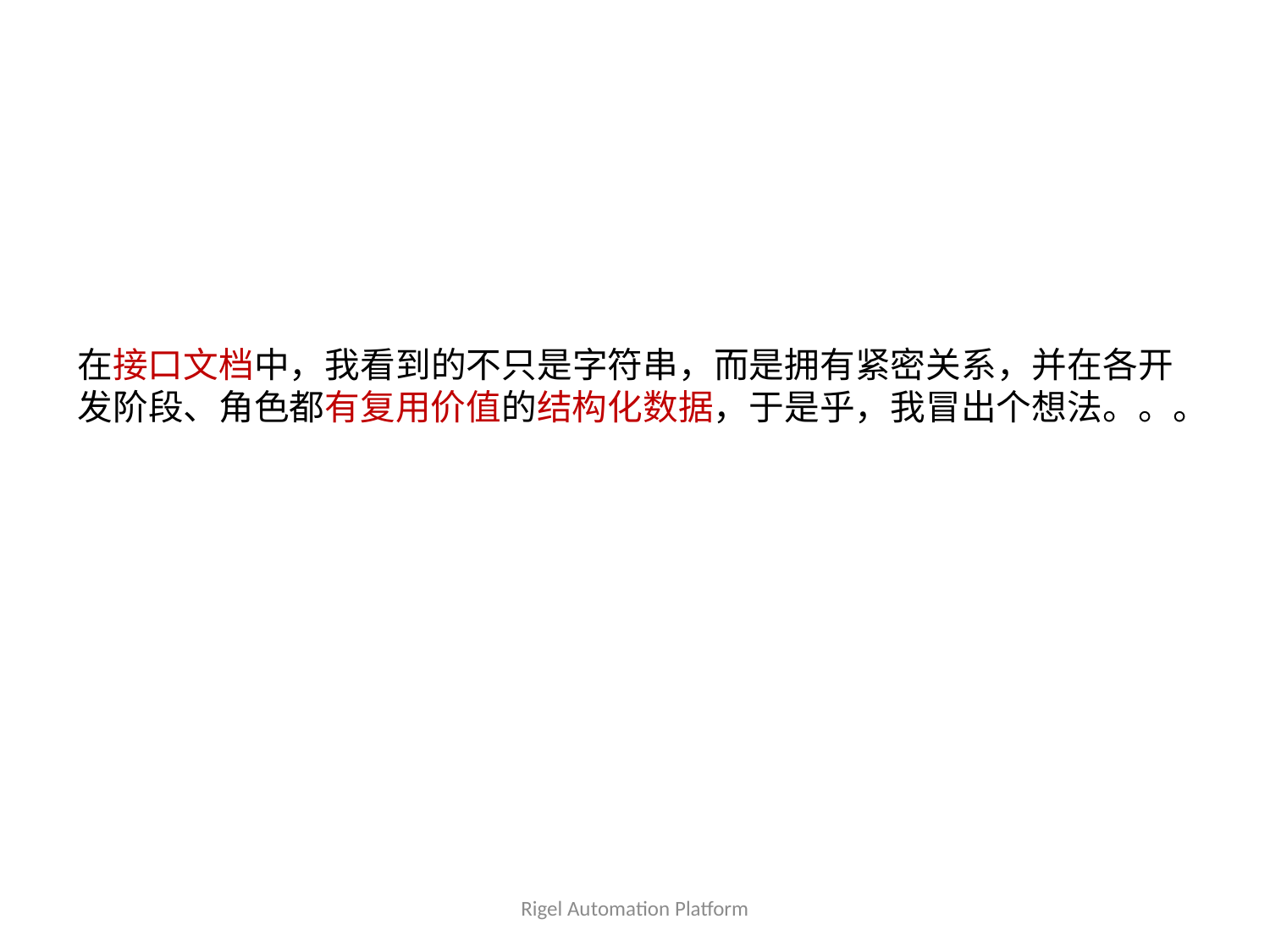

CONCLUSION
在接口文档中，我看到的不只是字符串，而是拥有紧密关系，并在各开发阶段、角色都有复用价值的结构化数据，于是乎，我冒出个想法。。。
Rigel Automation Platform